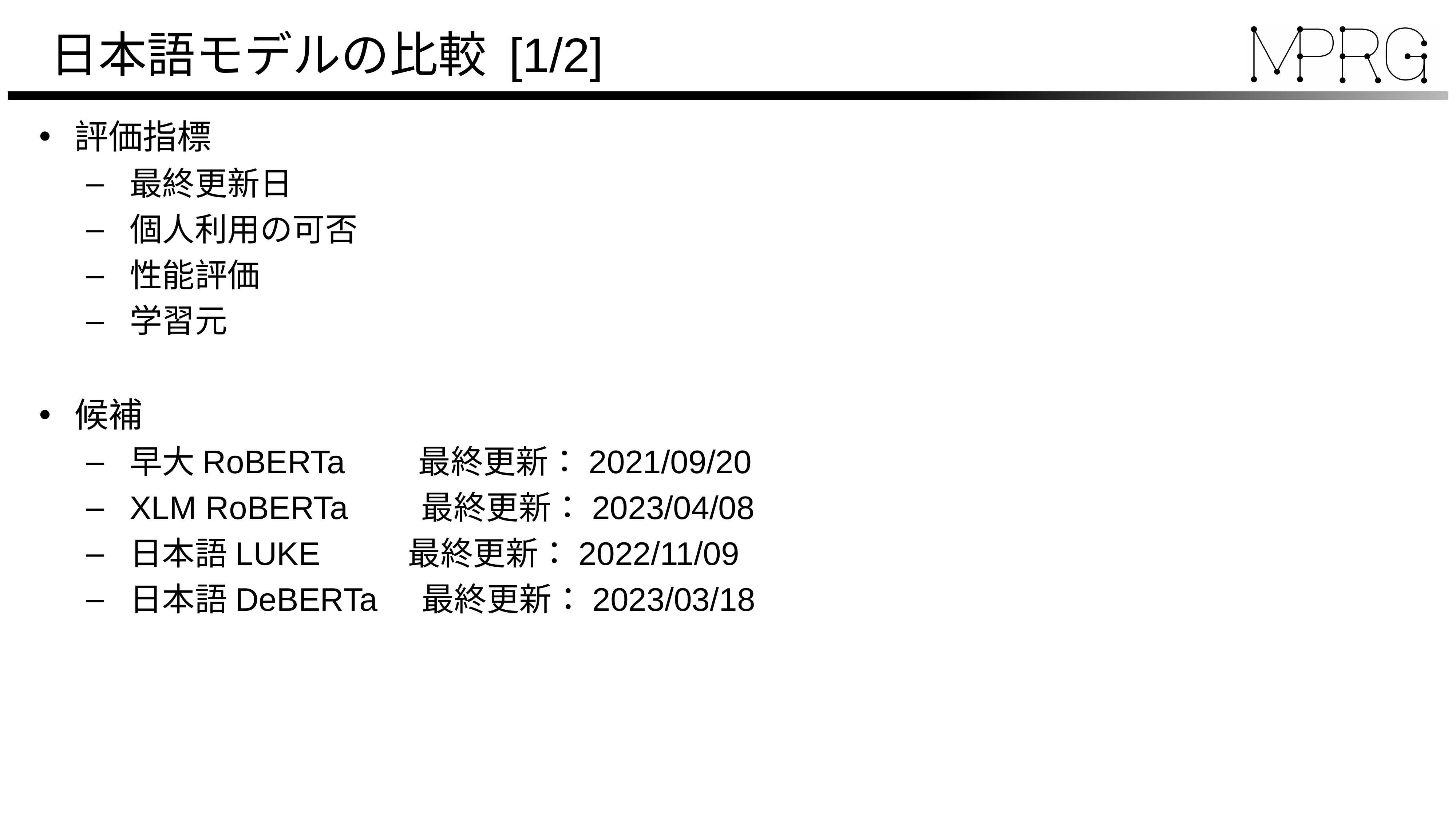

# 日本語モデルの比較 [1/2]
評価指標
最終更新日
個人利用の可否
性能評価
学習元

候補
早大RoBERTa　　最終更新：2021/09/20
XLM RoBERTa　　最終更新：2023/04/08
日本語LUKE　　  最終更新：2022/11/09
日本語DeBERTa    最終更新：2023/03/18